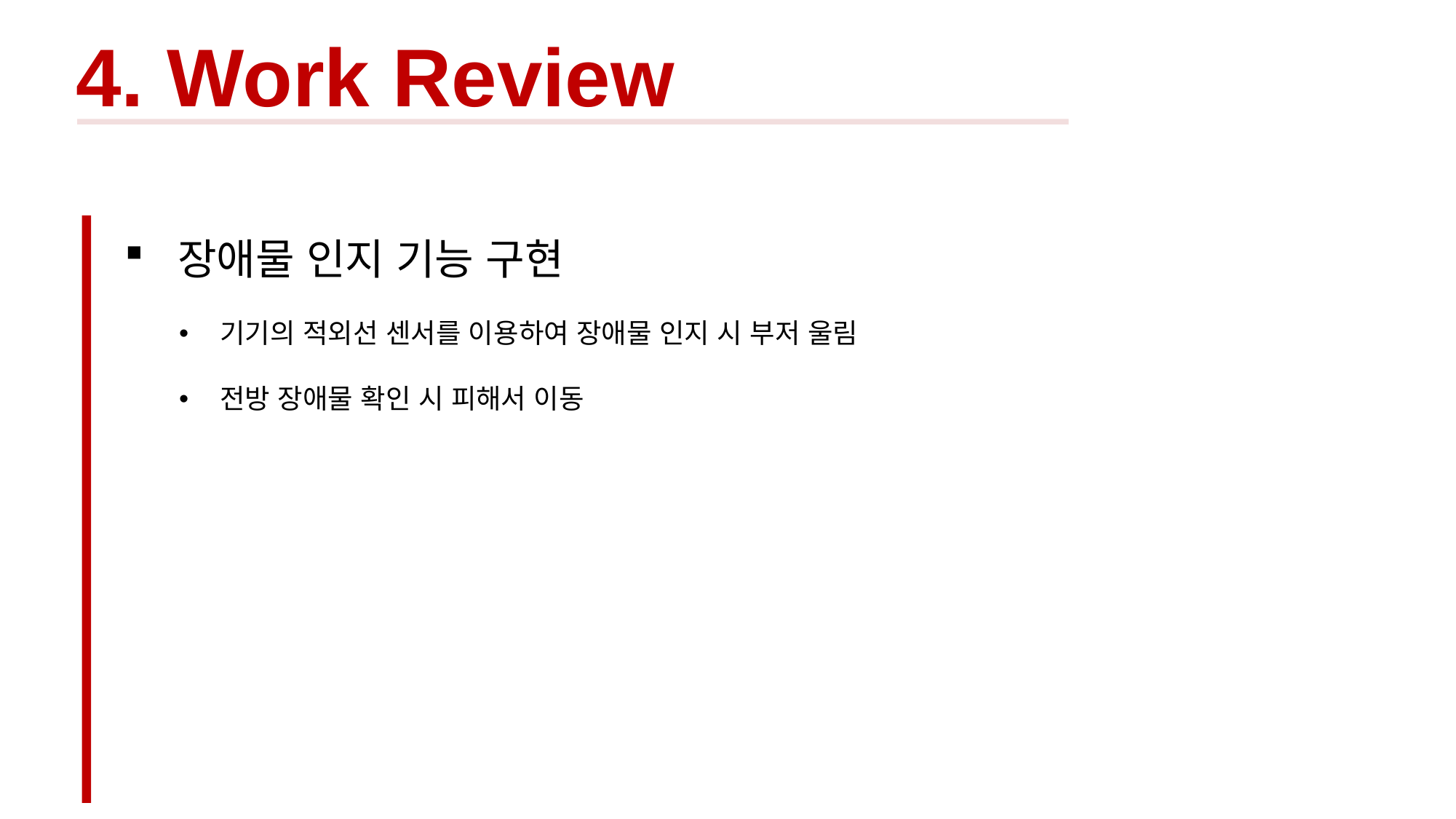

4. Work Review

  장애물 인지 기능 구현

기기의 적외선 센서를 이용하여 장애물 인지 시 부저 울림
전방 장애물 확인 시 피해서 이동